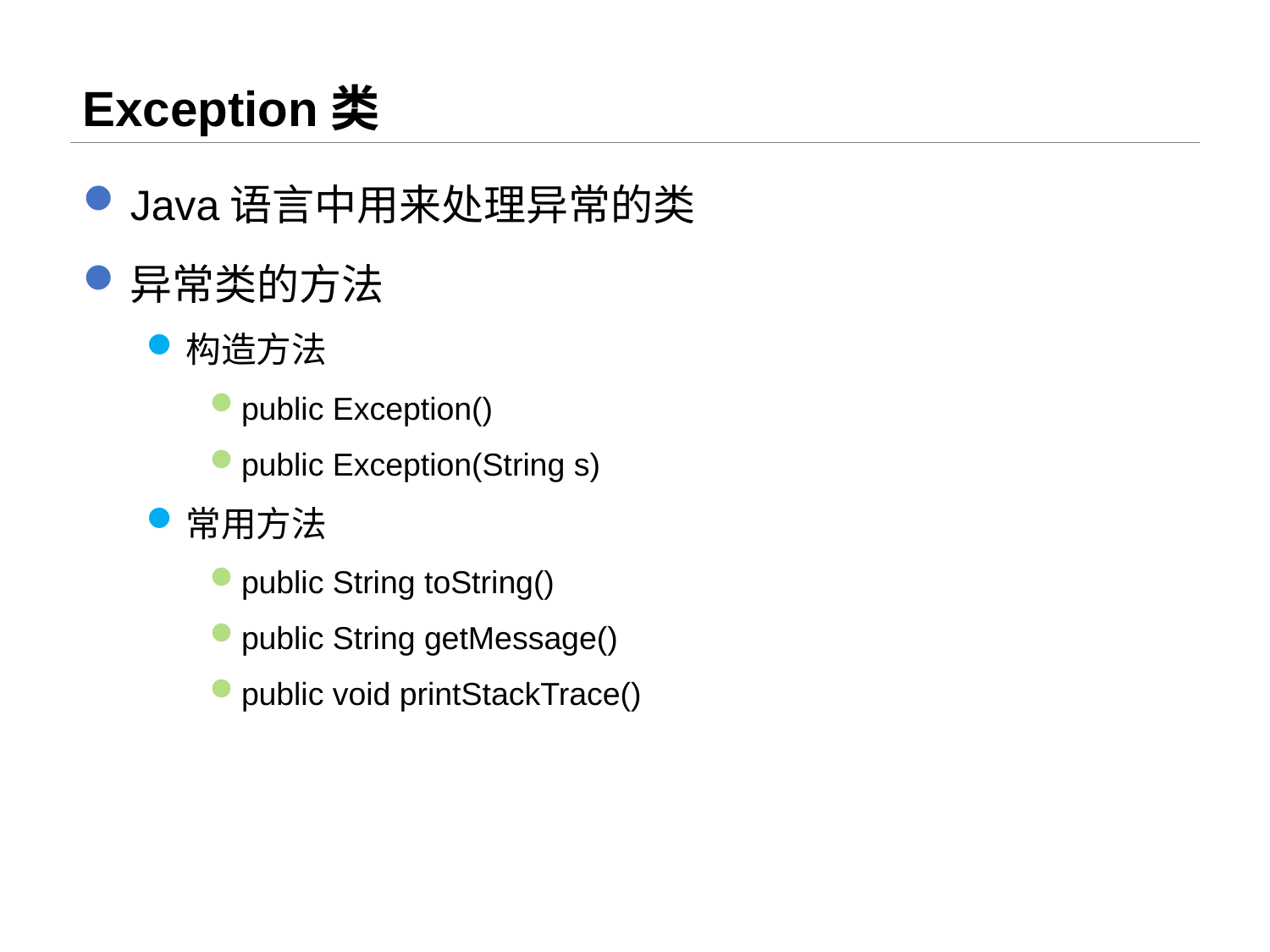

# Exception类
Java语言中用来处理异常的类
异常类的方法
构造方法
public Exception()
public Exception(String s)
常用方法
public String toString()
public String getMessage()
public void printStackTrace()
16